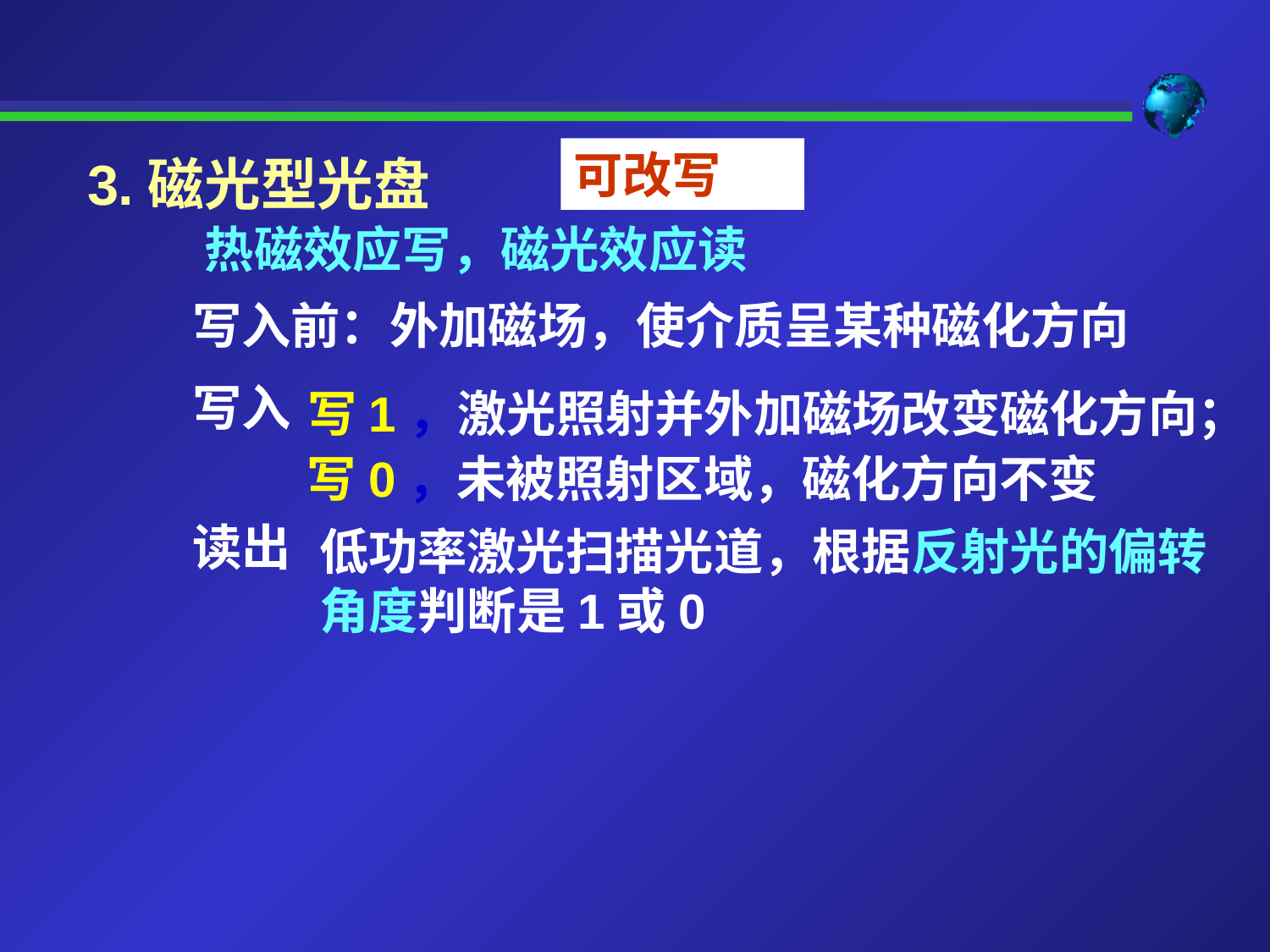

可改写
3.磁光型光盘
热磁效应写，磁光效应读
写入前：外加磁场，使介质呈某种磁化方向
写入
写1，激光照射并外加磁场改变磁化方向；
写0，未被照射区域，磁化方向不变
读出
低功率激光扫描光道，根据反射光的偏转角度判断是1或0
28